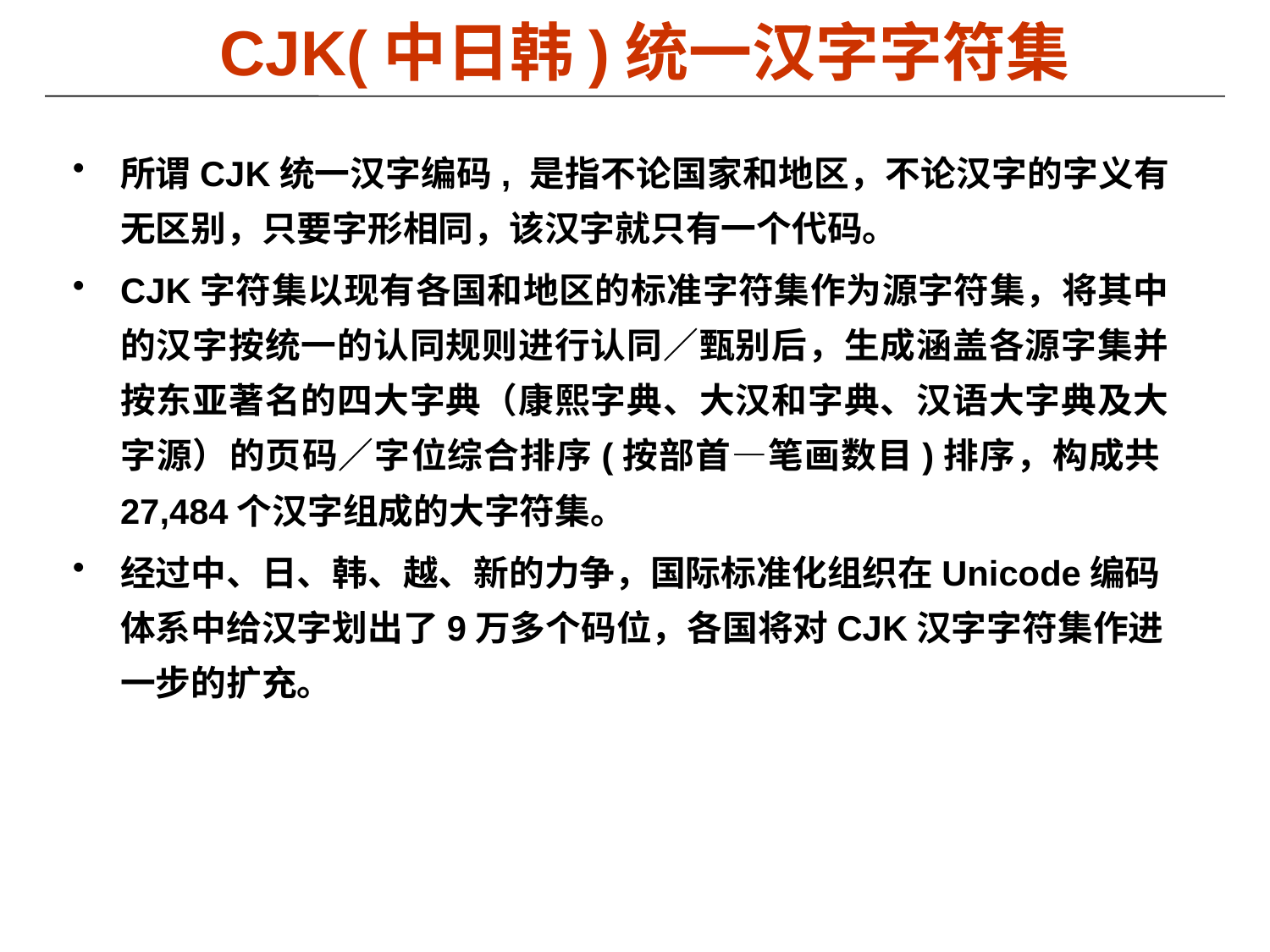

# CJK(中日韩)统一汉字字符集
所谓CJK统一汉字编码, 是指不论国家和地区，不论汉字的字义有无区别，只要字形相同，该汉字就只有一个代码。
CJK字符集以现有各国和地区的标准字符集作为源字符集，将其中的汉字按统一的认同规则进行认同／甄别后，生成涵盖各源字集并按东亚著名的四大字典（康熙字典、大汉和字典、汉语大字典及大字源）的页码／字位综合排序(按部首—笔画数目)排序，构成共27,484个汉字组成的大字符集。
经过中、日、韩、越、新的力争，国际标准化组织在Unicode编码体系中给汉字划出了9万多个码位，各国将对CJK汉字字符集作进一步的扩充。